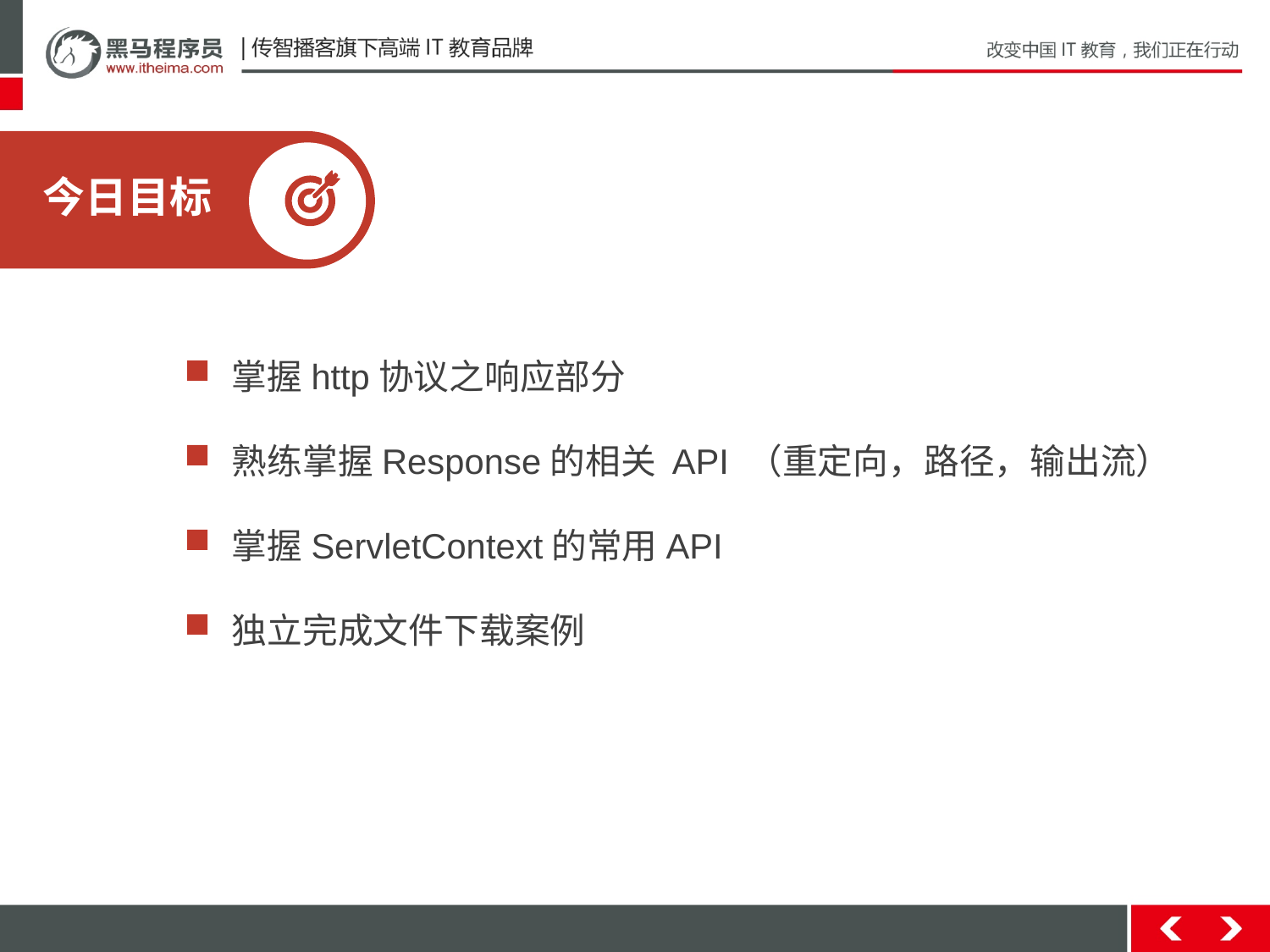

今日目标

掌握http协议之响应部分

熟练掌握Response的相关 API （重定向，路径，输出流）

掌握ServletContext的常用API

独立完成文件下载案例